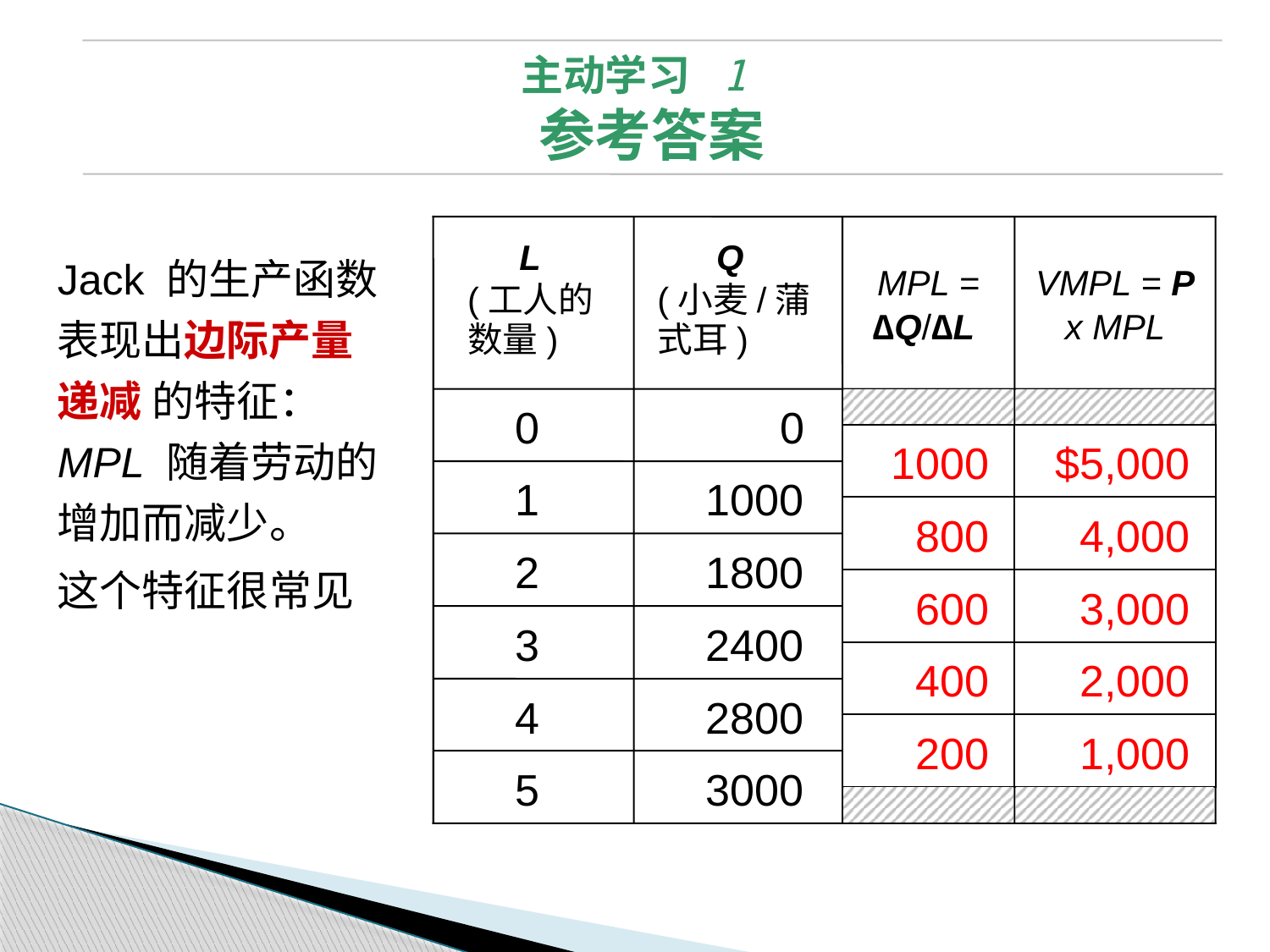

主动学习   1
参考答案

L
(工人的数量)

Q
(小麦/蒲式耳)
MPL = ∆Q/∆L

VMPL = P x MPL

Jack 的生产函数表现出边际产量递减 的特征：MPL 随着劳动的增加而减少。
这个特征很常见
0

0

1000
$5,000
1

1000
800
4,000
2

1800
600
3,000
3

2400
400
2,000
4

2800
200
1,000
5

3000